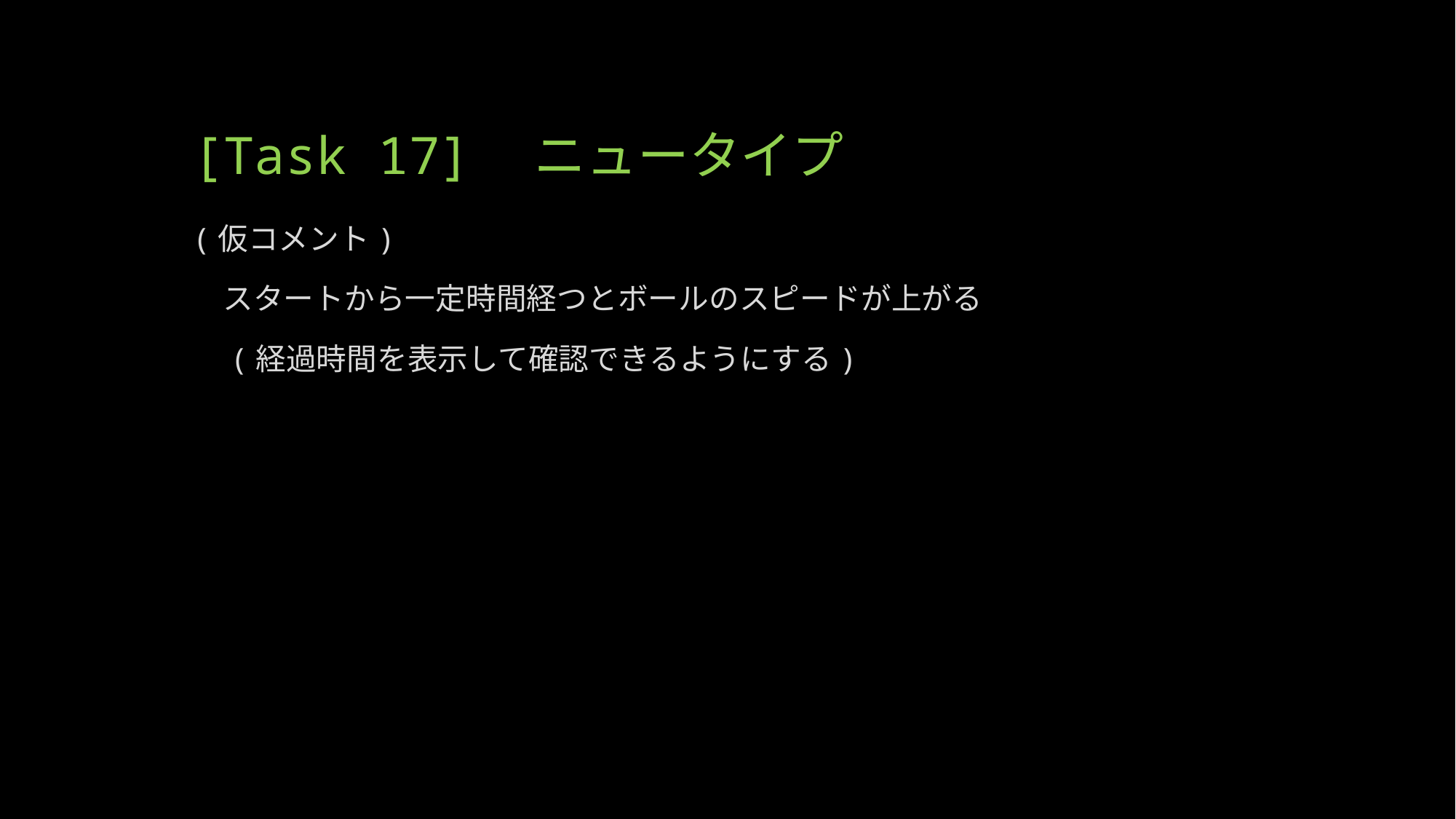

# [Task 17]　ニュータイプ
(仮コメント)
　スタートから一定時間経つとボールのスピードが上がる
　(経過時間を表示して確認できるようにする)